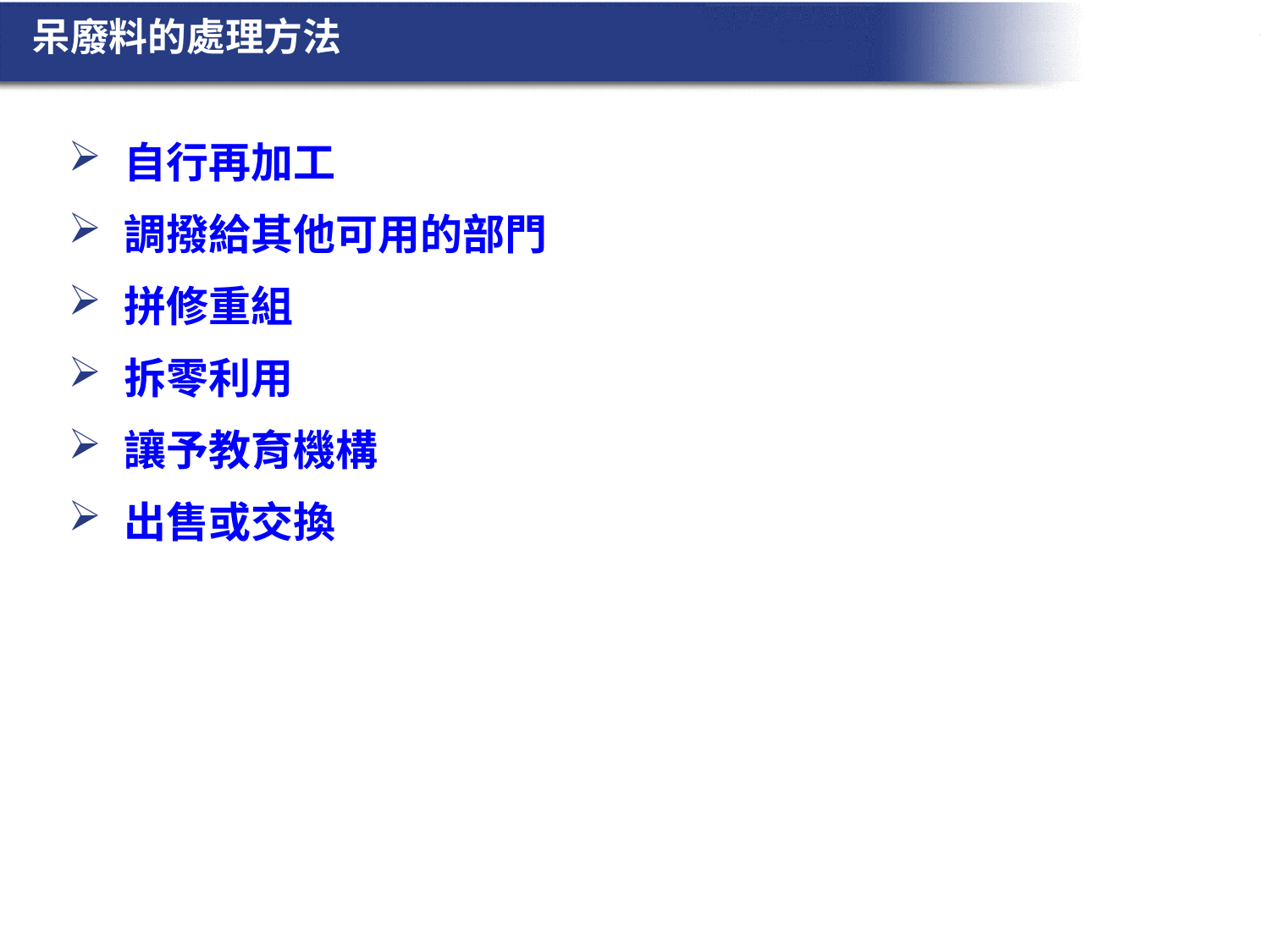

# 呆廢料的處理方法
自行再加工
調撥給其他可用的部門
拼修重組
拆零利用
讓予教育機構
出售或交換